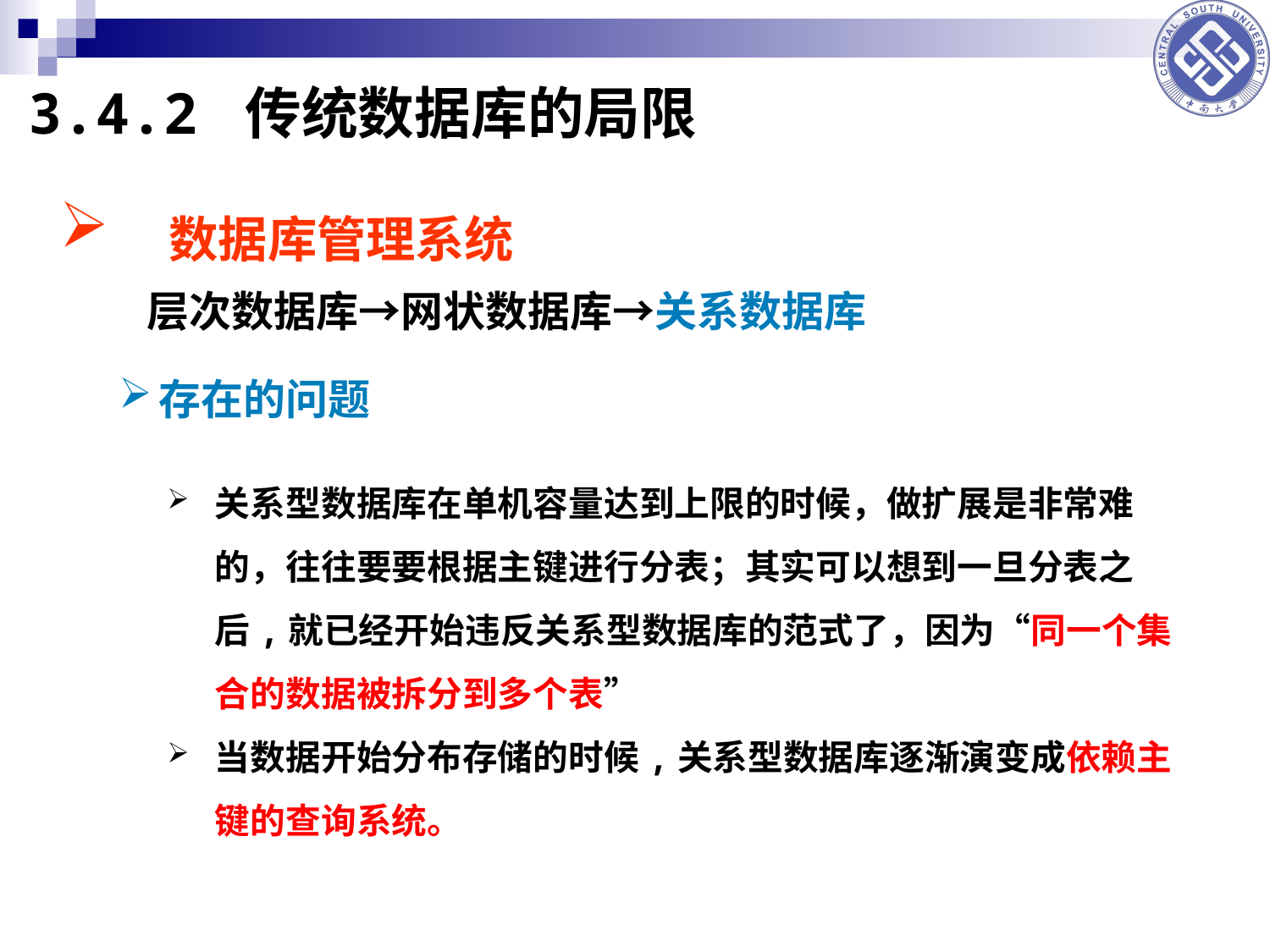

3.4.2 传统数据库的局限
 数据库管理系统
层次数据库→网状数据库→关系数据库
存在的问题
关系型数据库在单机容量达到上限的时候，做扩展是非常难的，往往要要根据主键进行分表；其实可以想到一旦分表之后,就已经开始违反关系型数据库的范式了，因为“同一个集合的数据被拆分到多个表”
当数据开始分布存储的时候,关系型数据库逐渐演变成依赖主键的查询系统。